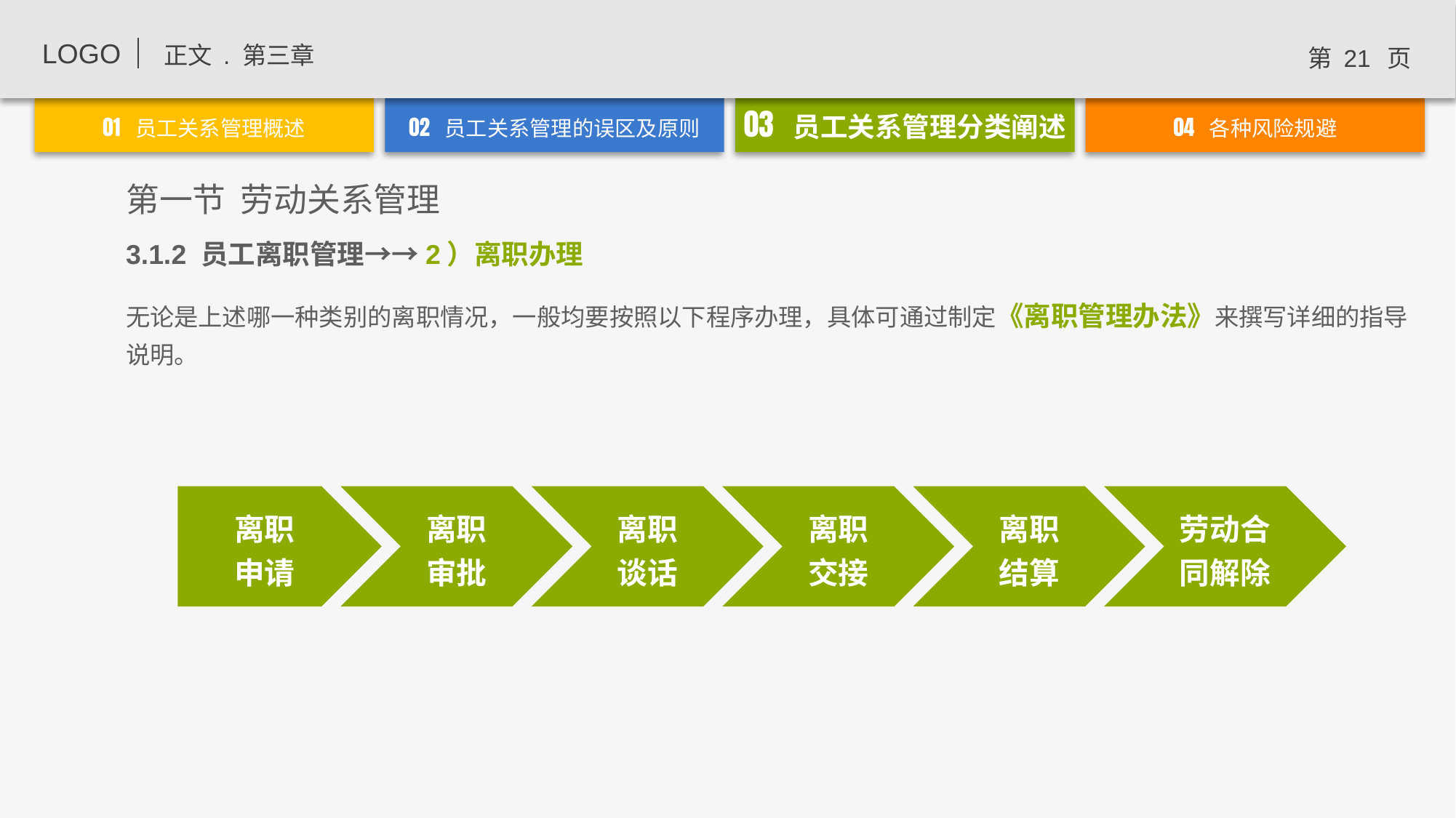

3.1.2 员工离职管理→→2）离职办理
无论是上述哪一种类别的离职情况，一般均要按照以下程序办理，具体可通过制定《离职管理办法》来撰写详细的指导说明。
离职
申请
离职
审批
离职
谈话
离职
交接
离职
结算
劳动合同解除